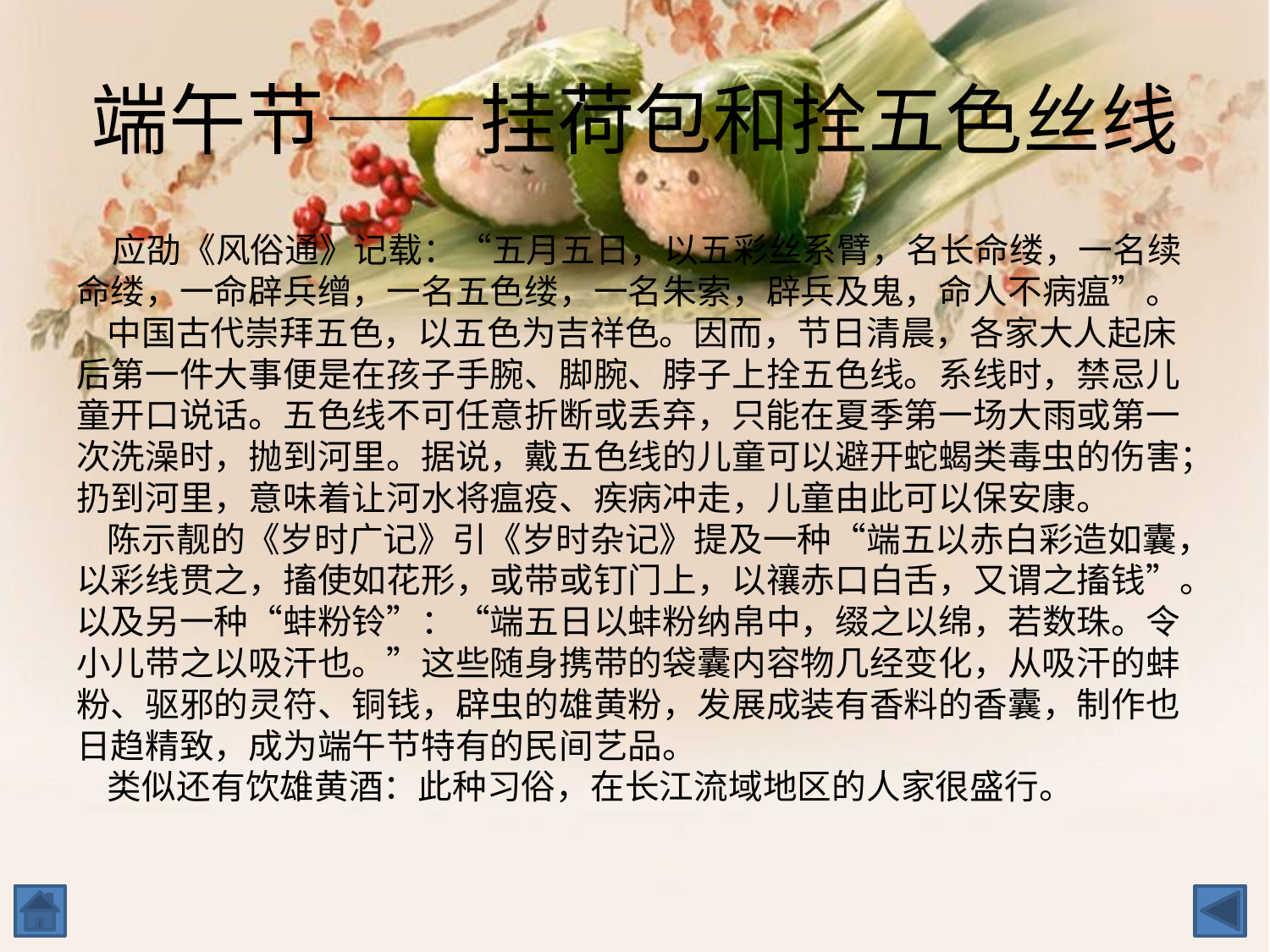

# 端午节——挂荷包和拴五色丝线
    应劭《风俗通》记载：“五月五日，以五彩丝系臂，名长命缕，一名续命缕，一命辟兵缯，一名五色缕，一名朱索，辟兵及鬼，命人不病瘟”。
    中国古代崇拜五色，以五色为吉祥色。因而，节日清晨，各家大人起床后第一件大事便是在孩子手腕、脚腕、脖子上拴五色线。系线时，禁忌儿童开口说话。五色线不可任意折断或丢弃，只能在夏季第一场大雨或第一次洗澡时，抛到河里。据说，戴五色线的儿童可以避开蛇蝎类毒虫的伤害；扔到河里，意味着让河水将瘟疫、疾病冲走，儿童由此可以保安康。
    陈示靓的《岁时广记》引《岁时杂记》提及一种“端五以赤白彩造如囊，以彩线贯之，搐使如花形，或带或钉门上，以禳赤口白舌，又谓之搐钱”。以及另一种“蚌粉铃”：“端五日以蚌粉纳帛中，缀之以绵，若数珠。令小儿带之以吸汗也。”这些随身携带的袋囊内容物几经变化，从吸汗的蚌粉、驱邪的灵符、铜钱，辟虫的雄黄粉，发展成装有香料的香囊，制作也日趋精致，成为端午节特有的民间艺品。
    类似还有饮雄黄酒：此种习俗，在长江流域地区的人家很盛行。